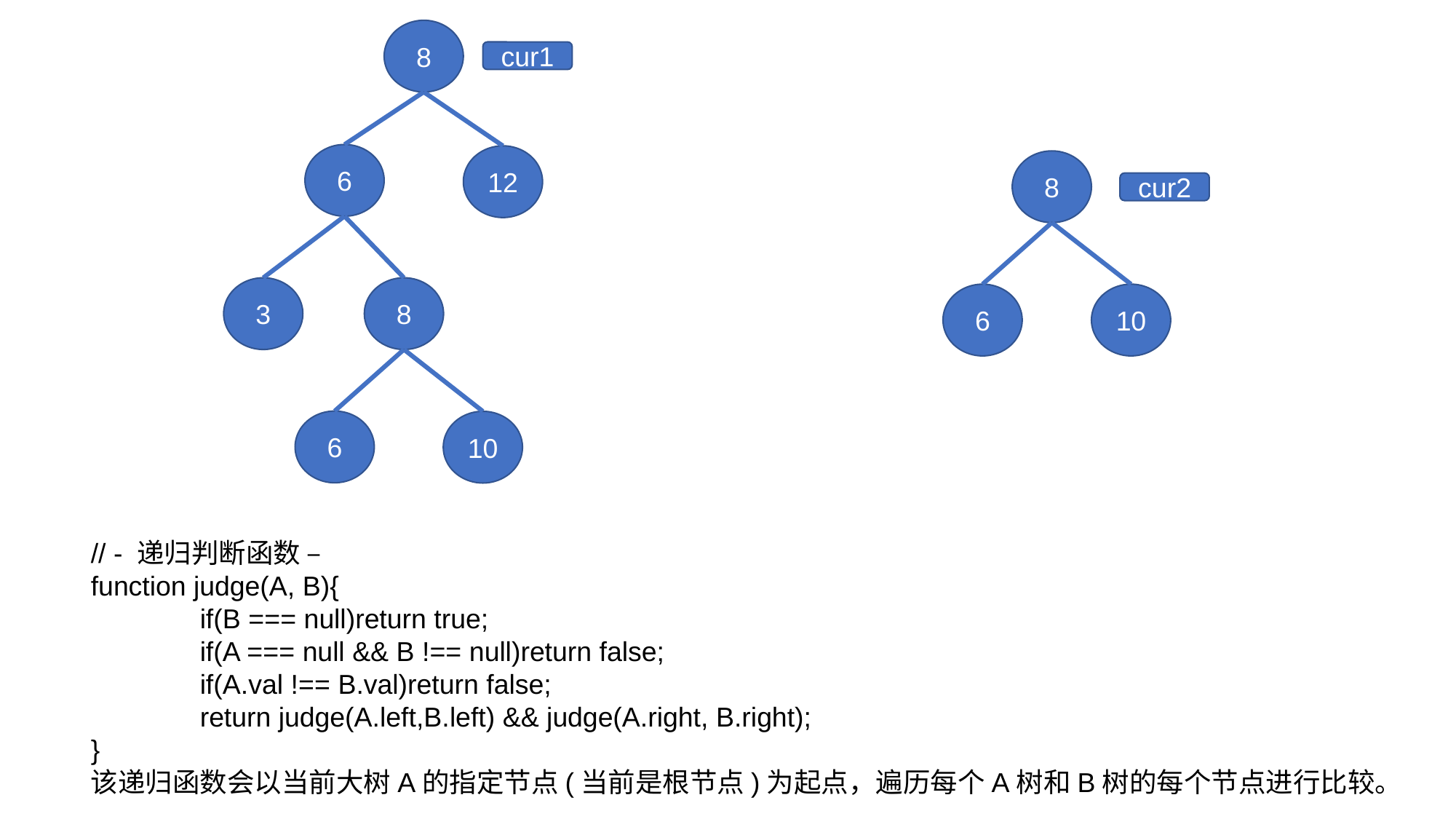

8
cur1
6
12
8
cur2
8
3
6
10
6
10
// - 递归判断函数 –
function judge(A, B){
	if(B === null)return true;
	if(A === null && B !== null)return false;
	if(A.val !== B.val)return false;
	return judge(A.left,B.left) && judge(A.right, B.right);
}
该递归函数会以当前大树A的指定节点(当前是根节点)为起点，遍历每个A树和B树的每个节点进行比较。